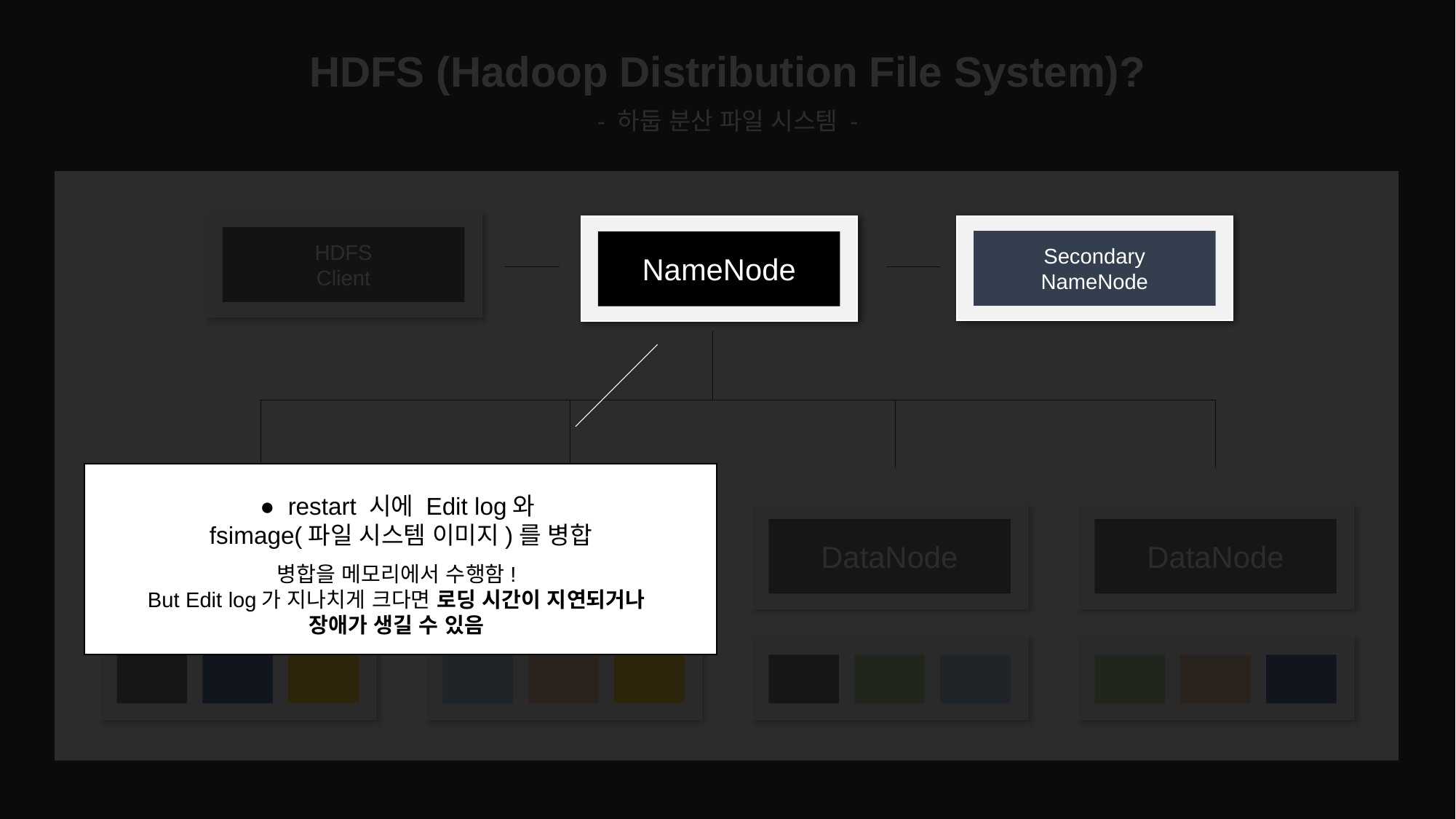

HDFS (Hadoop Distribution File System)?
- 하둡 분산 파일 시스템 -

HDFS
Client
Secondary
NameNode
Secondary
NameNode
NameNode
NameNode

●  restart 시에 Edit log와
fsimage(파일 시스템 이미지)를 병합

DataNode
DataNode
DataNode
DataNode
병합을 메모리에서 수행함!
But Edit log가 지나치게 크다면 로딩 시간이 지연되거나
장애가 생길 수 있음